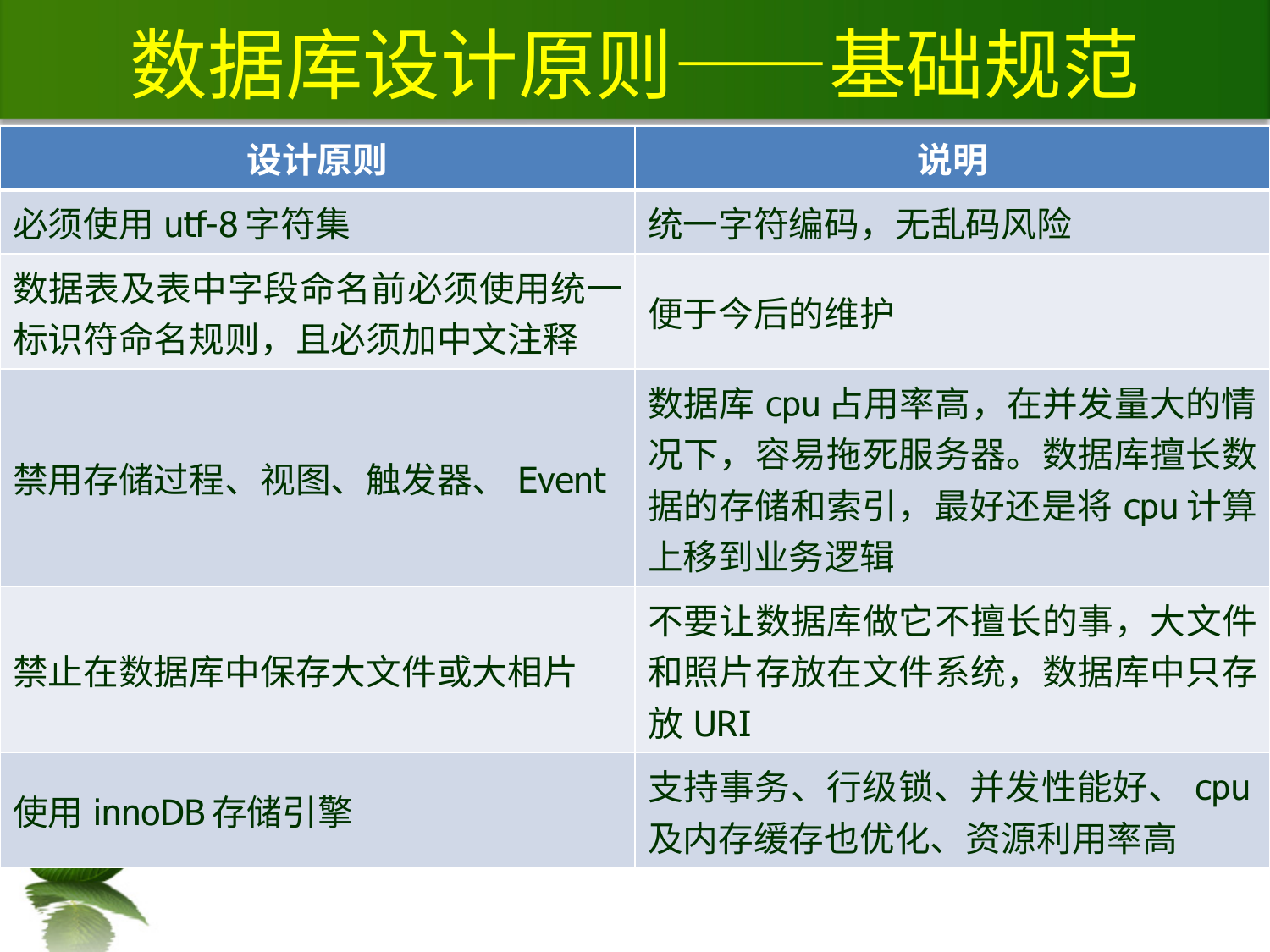

# 数据库设计原则——基础规范
| 设计原则 | 说明 |
| --- | --- |
| 必须使用utf-8字符集 | 统一字符编码，无乱码风险 |
| 数据表及表中字段命名前必须使用统一标识符命名规则，且必须加中文注释 | 便于今后的维护 |
| 禁用存储过程、视图、触发器、Event | 数据库cpu占用率高，在并发量大的情况下，容易拖死服务器。数据库擅长数据的存储和索引，最好还是将cpu计算上移到业务逻辑 |
| 禁止在数据库中保存大文件或大相片 | 不要让数据库做它不擅长的事，大文件和照片存放在文件系统，数据库中只存放URI |
| 使用innoDB存储引擎 | 支持事务、行级锁、并发性能好、cpu及内存缓存也优化、资源利用率高 |